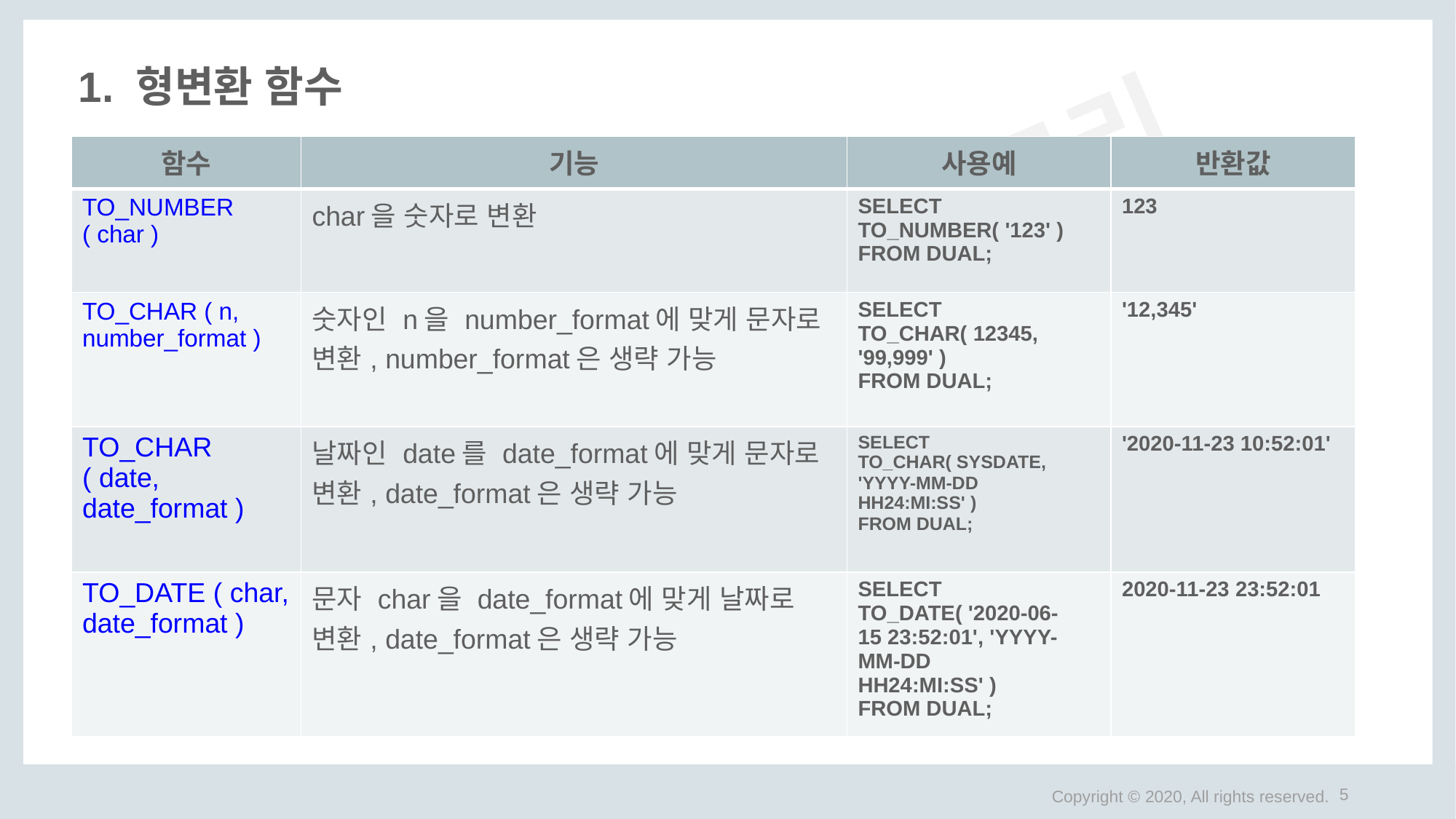

# 1. 형변환 함수
| 함수 | 기능 | 사용예 | 반환값 |
| --- | --- | --- | --- |
| TO\_NUMBER ( char ) | char을 숫자로 변환 | SELECT TO\_NUMBER( '123' ) FROM DUAL; | 123 |
| TO\_CHAR ( n, number\_format ) | 숫자인 n을 number\_format에 맞게 문자로 변환, number\_format은 생략 가능 | SELECT TO\_CHAR( 12345, '99,999' ) FROM DUAL; | '12,345' |
| TO\_CHAR ( date, date\_format ) | 날짜인 date를 date\_format에 맞게 문자로 변환, date\_format은 생략 가능 | SELECT TO\_CHAR( SYSDATE, 'YYYY-MM-DD HH24:MI:SS' ) FROM DUAL; | '2020-11-23 10:52:01' |
| TO\_DATE ( char, date\_format ) | 문자 char을 date\_format에 맞게 날짜로 변환, date\_format은 생략 가능 | SELECT TO\_DATE( '2020-06- 15 23:52:01', 'YYYY-MM-DD HH24:MI:SS' ) FROM DUAL; | 2020-11-23 23:52:01 |